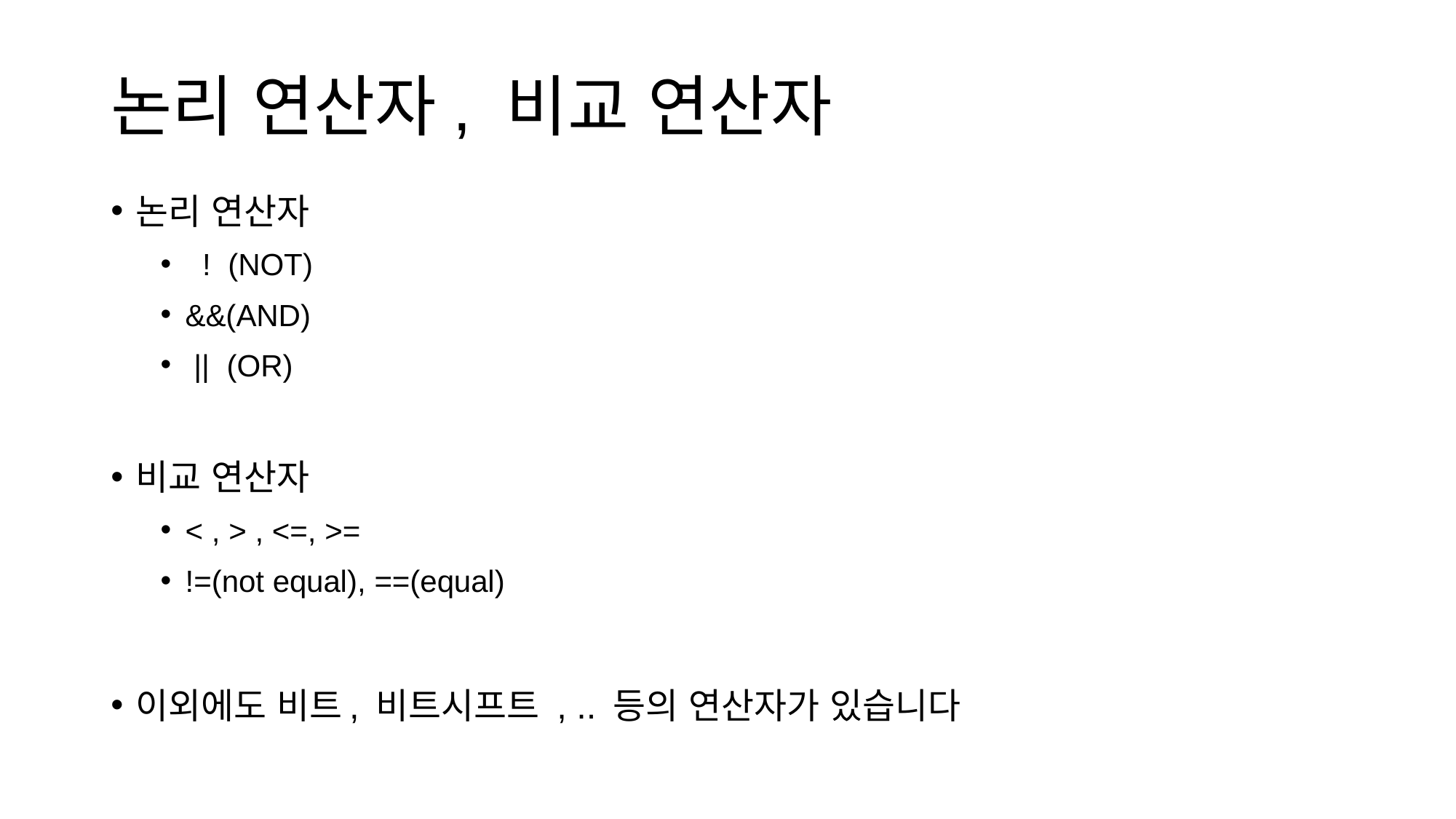

# 논리 연산자, 비교 연산자
논리 연산자
  !  (NOT)
&&(AND)
 ||  (OR)

비교 연산자
< , > , <=, >=
!=(not equal), ==(equal)

이외에도 비트, 비트시프트 , .. 등의 연산자가 있습니다